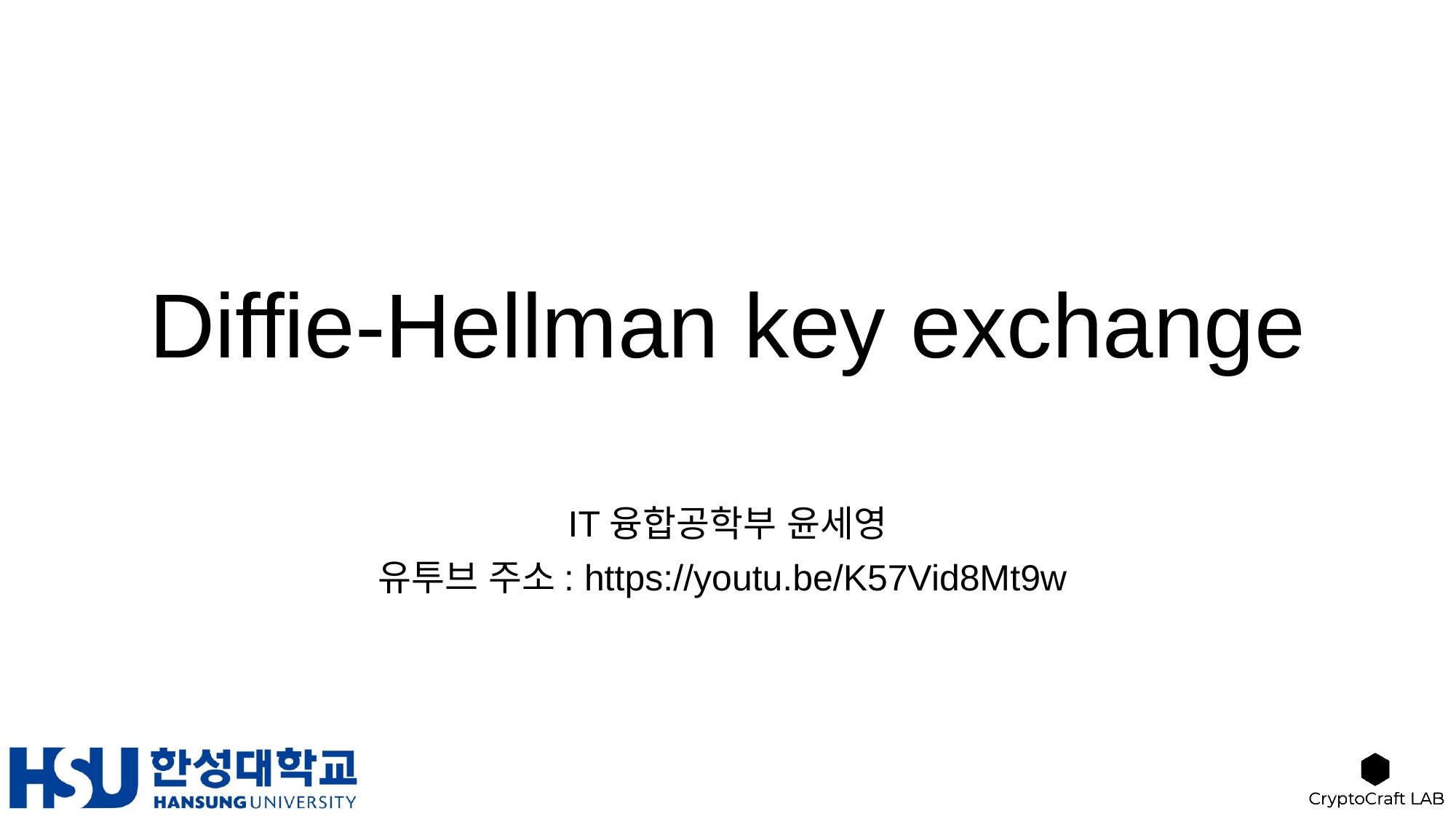

# Diffie-Hellman key exchange
IT융합공학부 윤세영
유투브 주소: https://youtu.be/K57Vid8Mt9w